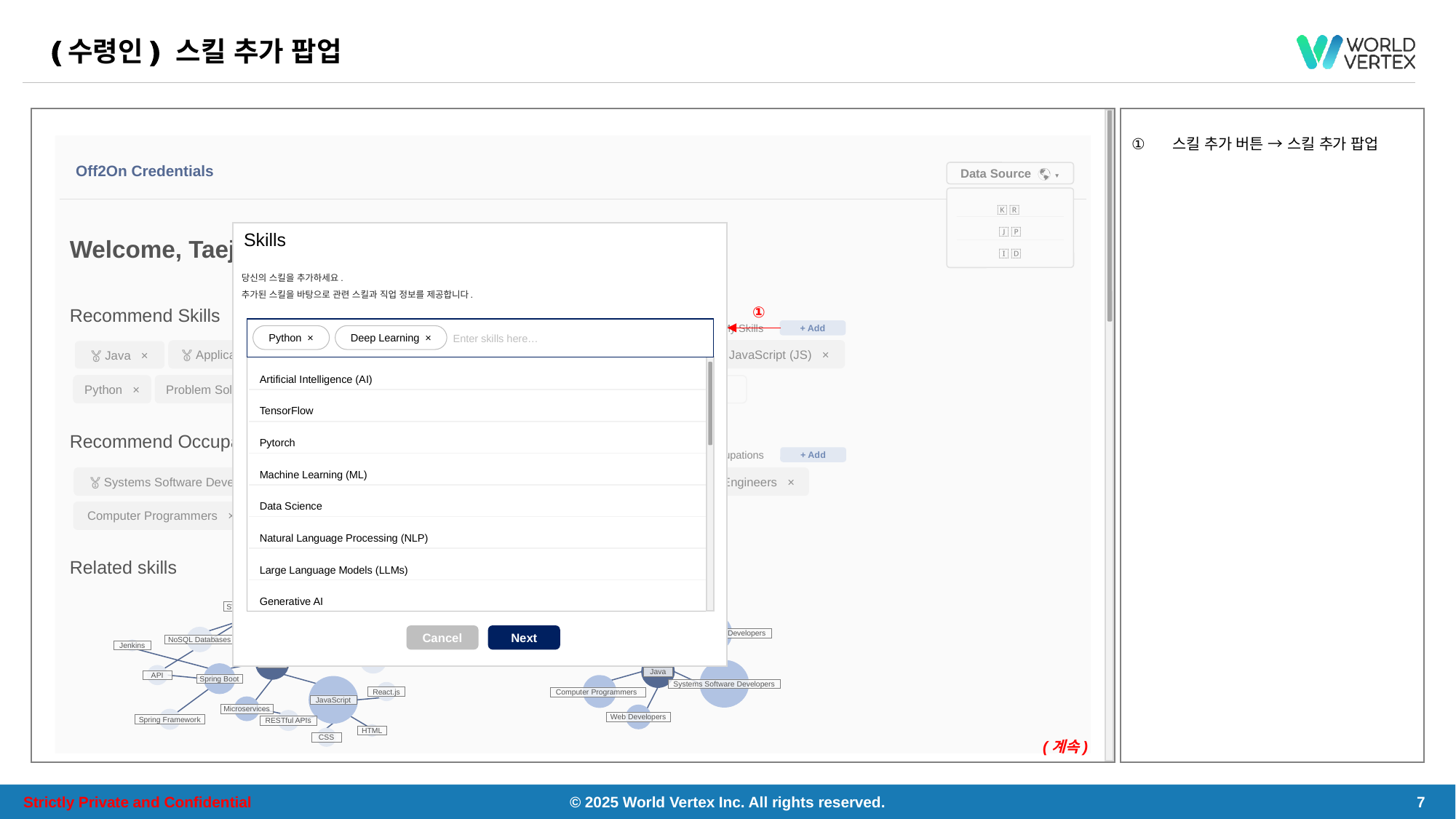

# (수령인) 스킬 추가 팝업

스킬 추가 버튼 → 스킬 추가 팝업

Off2On Credentials
Data Source  🌎 ▼
🇰🇷
🇯🇵
🇮🇩
Welcome, Taejong Kim
Recommend Skills

+ Add
🥇  My Skills
🥇 JavaScript (JS)   ×
🥇 Application Programming Interface (API)   ×
🥇 Databases   ×
🥇 Debugging   ×
🥇 Java   ×
SQL   ×
+ More
Python   ×
Problem Solving   ×
Software Development   ×
RESTful APIs   ×
Recommend Occupations

+ Add
🥇 My Occupations
🥇 Systems Software Developers   ×
Web Developers   ×
Software Application Developers   ×
Data Engineers   ×
Computer Programmers   ×
Cloud Implementation Engineers   ×
Data Scientists   ×
+ More
Related skills

SQL

SW Development

Python

NoSQL Databases

Jenkins

Java

Machine Learning

Spring Boot

API

JavaScript

React.js

Microservices

Spring Framework

RESTful APIs

HTML

CSS
Related Occupations

Data Engineers

Software Application Developers

Java

Systems Software Developers

Computer Programmers

Web Developers
Skills
당신의 스킬을 추가하세요.
추가된 스킬을 바탕으로 관련 스킬과 직업 정보를 제공합니다.
Artificial Intelligence (AI)
TensorFlow
Pytorch
Machine Learning (ML)
Data Science
Natural Language Processing (NLP)
Large Language Models (LLMs)
Generative AI
Enter skills here…
Python  ×
Deep Learning  ×

Cancel
Next
①
(계속)